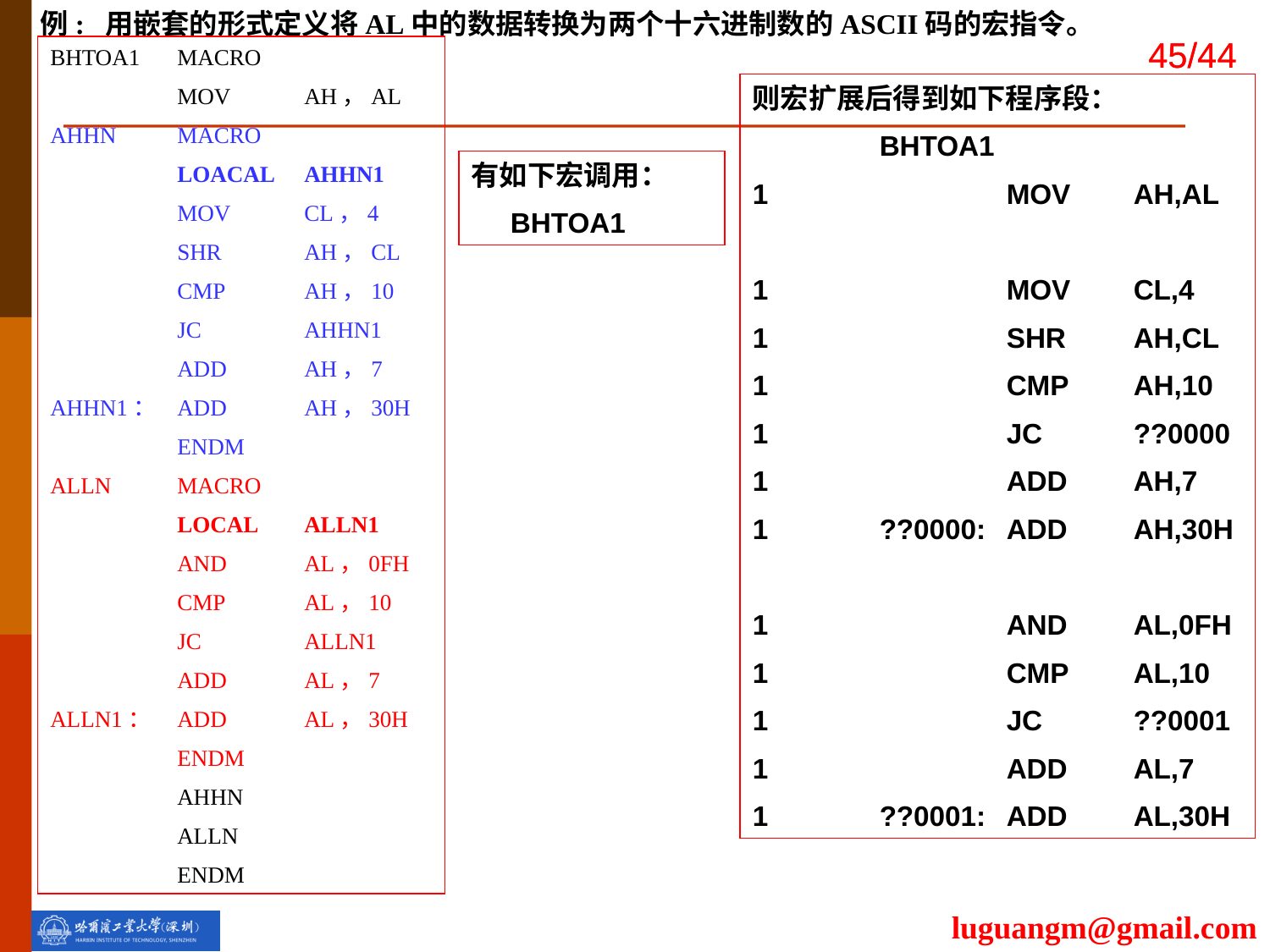

例:  用嵌套的形式定义将AL中的数据转换为两个十六进制数的ASCII码的宏指令。
BHTOA1	MACRO
	MOV	AH，AL
AHHN	MACRO
	LOACAL	AHHN1
	MOV	CL，4
	SHR	AH，CL
	CMP	AH，10
	JC	AHHN1
	ADD	AH，7
AHHN1：	ADD	AH，30H
	ENDM
ALLN	MACRO
	LOCAL	ALLN1
	AND	AL，0FH
	CMP	AL，10
	JC	ALLN1
	ADD	AL，7
ALLN1：	ADD	AL，30H
	ENDM
	AHHN
	ALLN
	ENDM
则宏扩展后得到如下程序段：
	BHTOA1
1		MOV	AH,AL

1		MOV	CL,4
1		SHR	AH,CL
1		CMP	AH,10
1		JC	??0000
1		ADD	AH,7
1	??0000:	ADD	AH,30H

1		AND	AL,0FH
1		CMP	AL,10
1		JC	??0001
1		ADD	AL,7
1	??0001:	ADD	AL,30H
有如下宏调用：
     BHTOA1